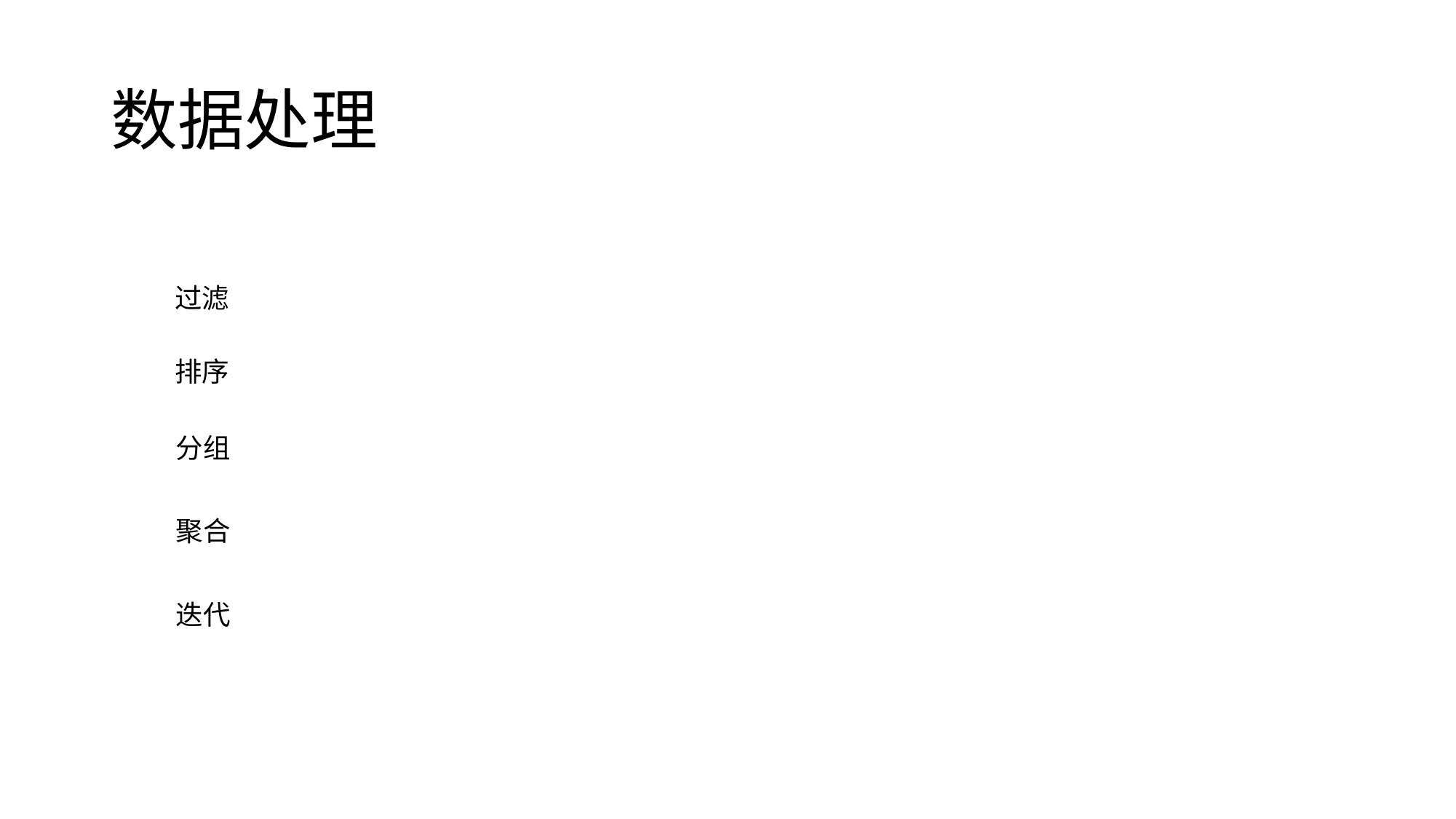

# 数据处理
过滤
排序
分组
聚合
迭代